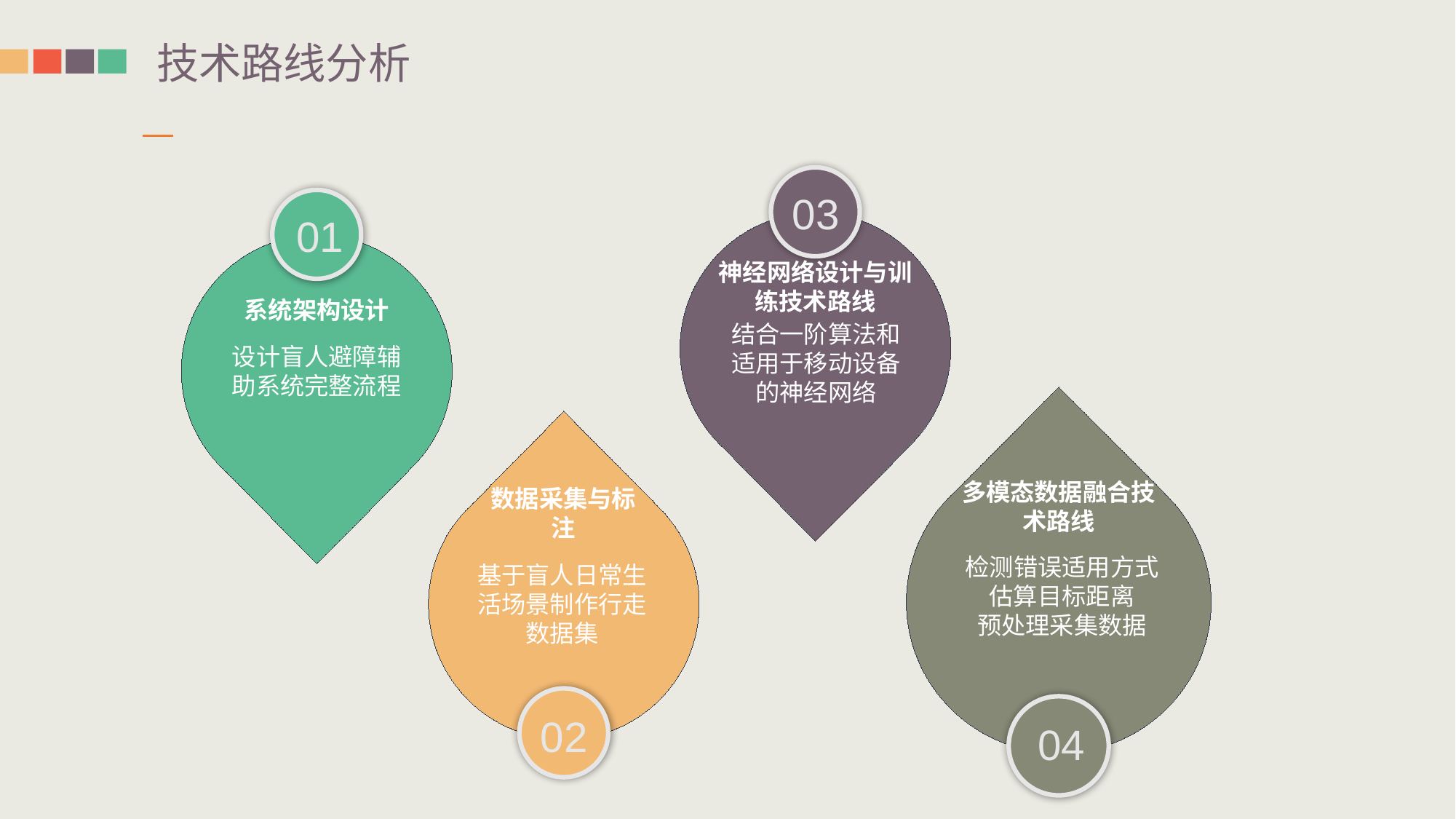

技术路线分析

03

神经网络设计与训练技术路线
结合一阶算法和适用于移动设备的神经网络

01

系统架构设计
设计盲人避障辅助系统完整流程

多模态数据融合技术路线
检测错误适用方式
估算目标距离
预处理采集数据

04

数据采集与标注
基于盲人日常生活场景制作行走数据集

02